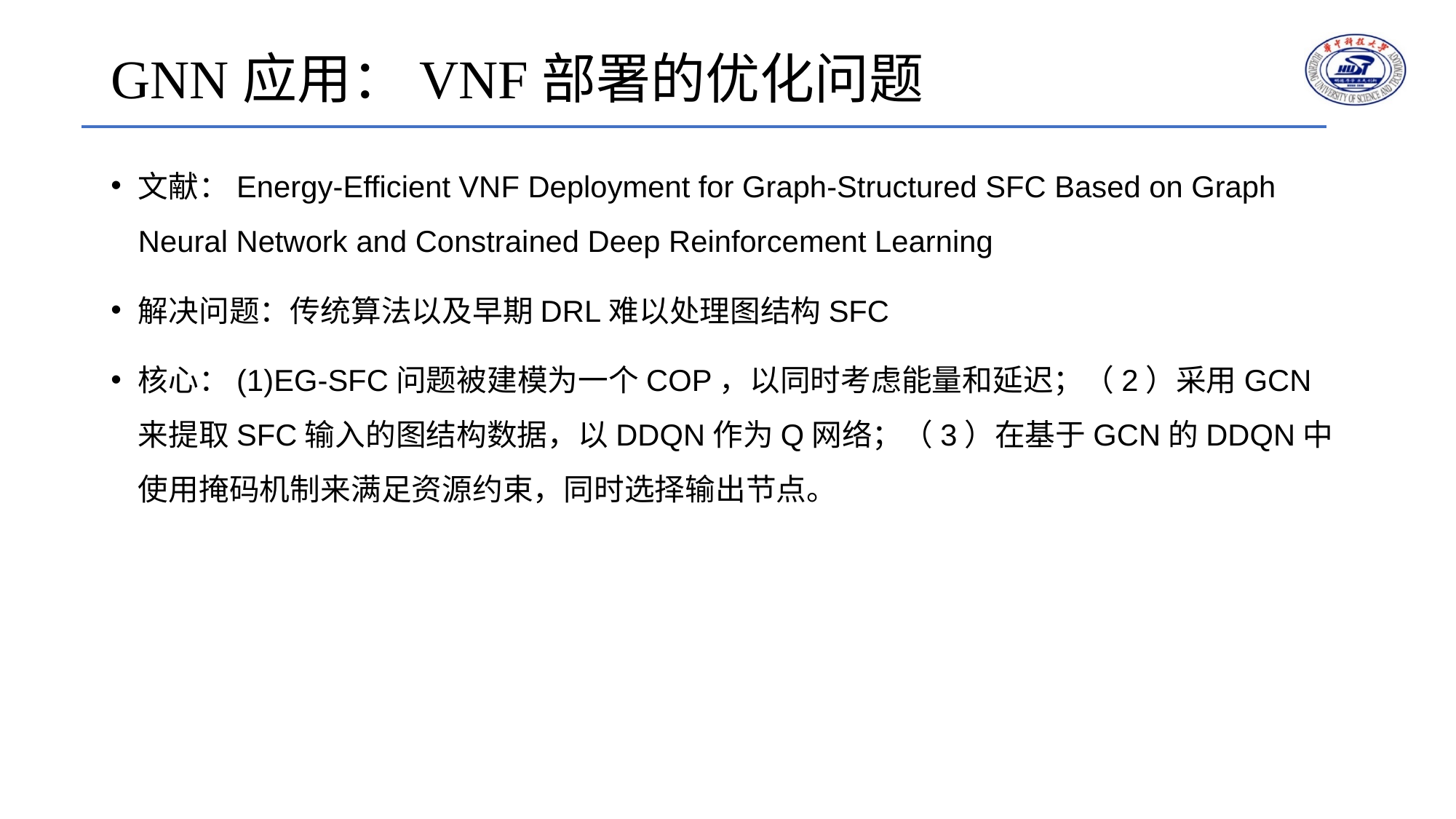

# GNN应用：VNF部署的优化问题
文献：Energy-Efficient VNF Deployment for Graph-Structured SFC Based on Graph Neural Network and Constrained Deep Reinforcement Learning
解决问题：传统算法以及早期DRL难以处理图结构SFC
核心：(1)EG-SFC问题被建模为一个COP，以同时考虑能量和延迟；（2）采用GCN来提取SFC输入的图结构数据，以DDQN作为Q网络；（3）在基于GCN的DDQN中使用掩码机制来满足资源约束，同时选择输出节点。